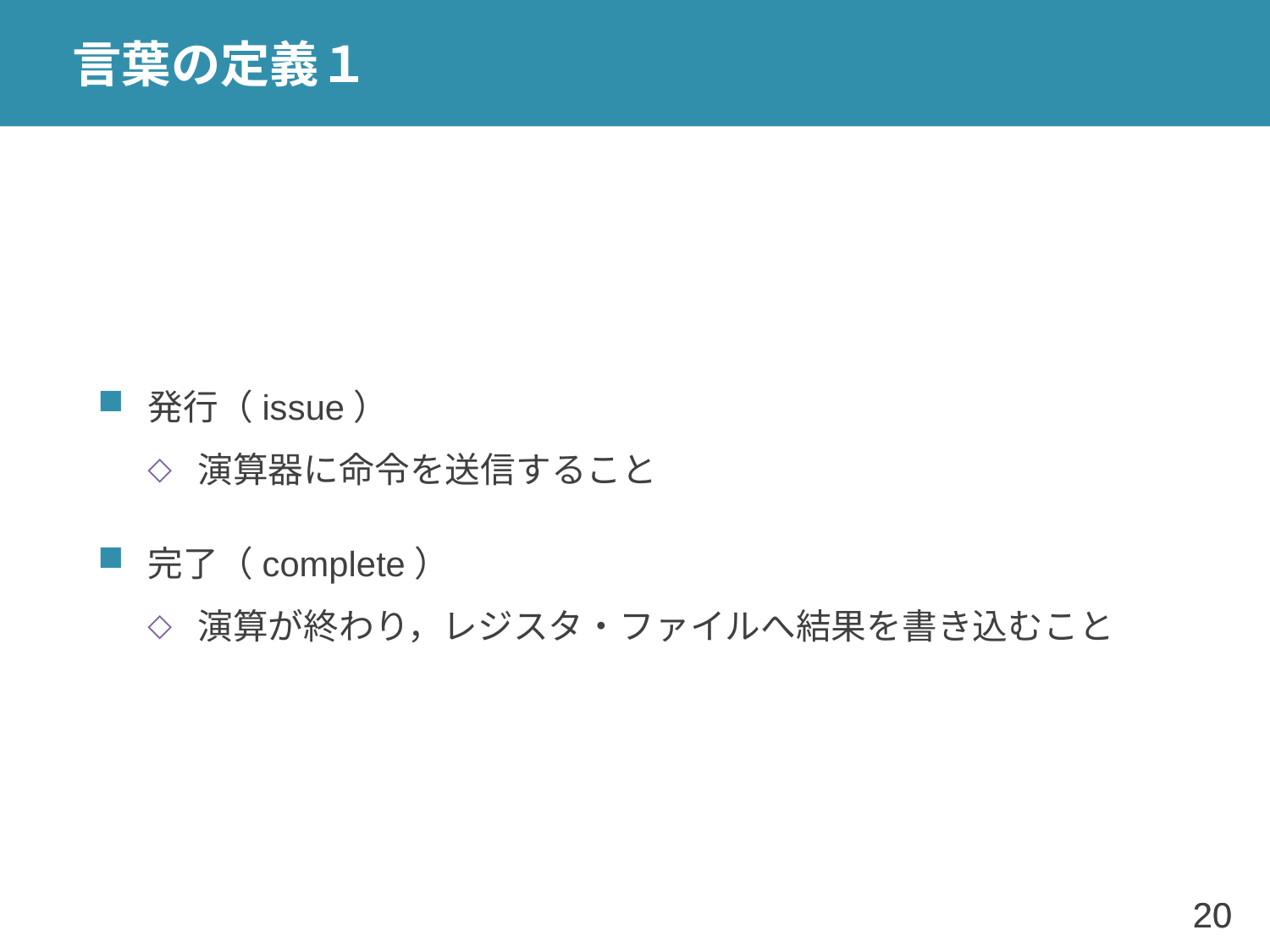

# 言葉の定義１
発行（issue）
演算器に命令を送信すること
完了（complete）
演算が終わり，レジスタ・ファイルへ結果を書き込むこと